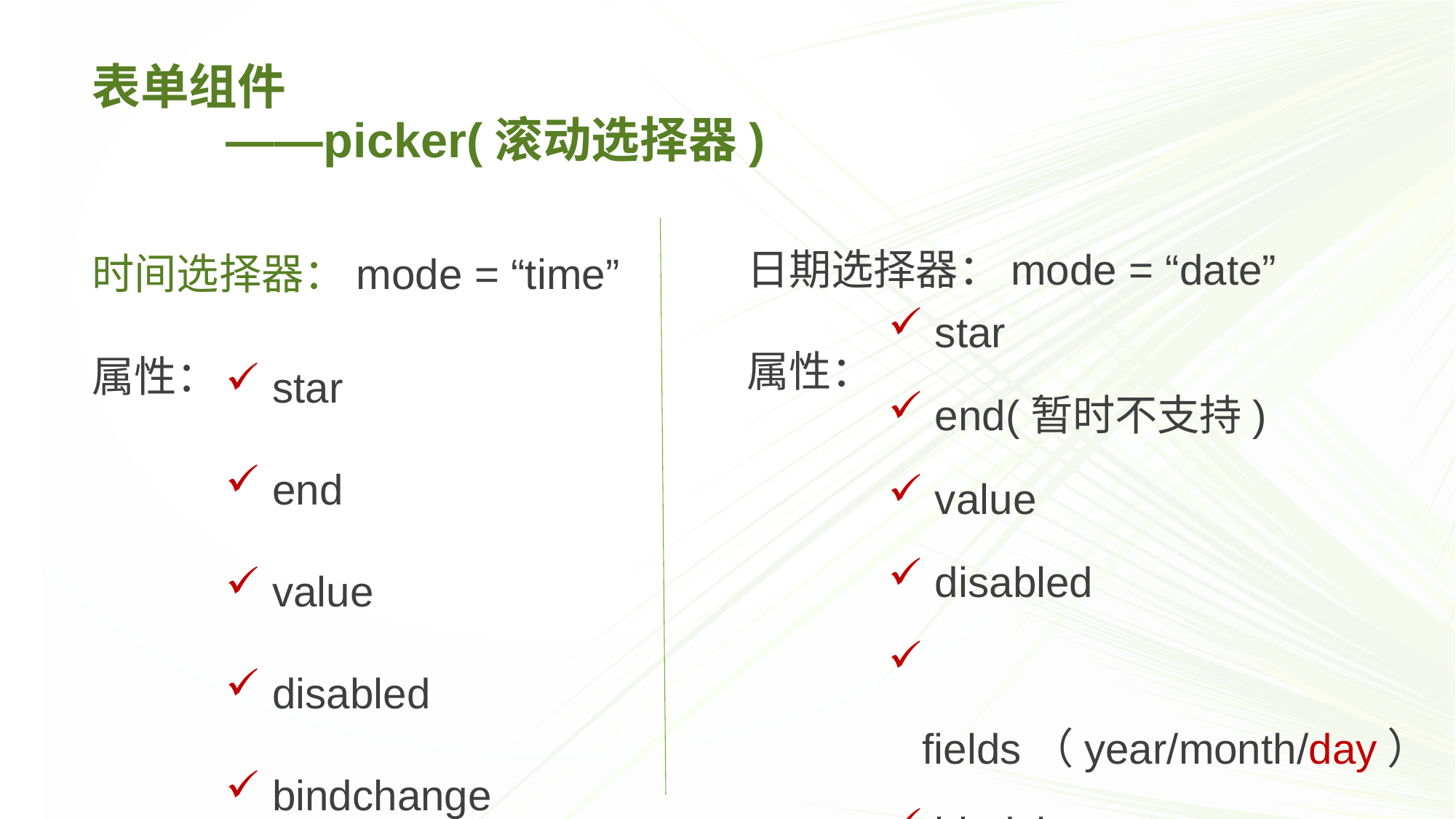

日期选择器：mode = “date”

属性：
 star
 end(暂时不支持)
 value
 disabled
 fields（year/month/day）
 bindchange

表单组件
          ——picker(滚动选择器)
属性：
 star
 end
 value
 disabled
 bindchange

时间选择器：mode = “time”